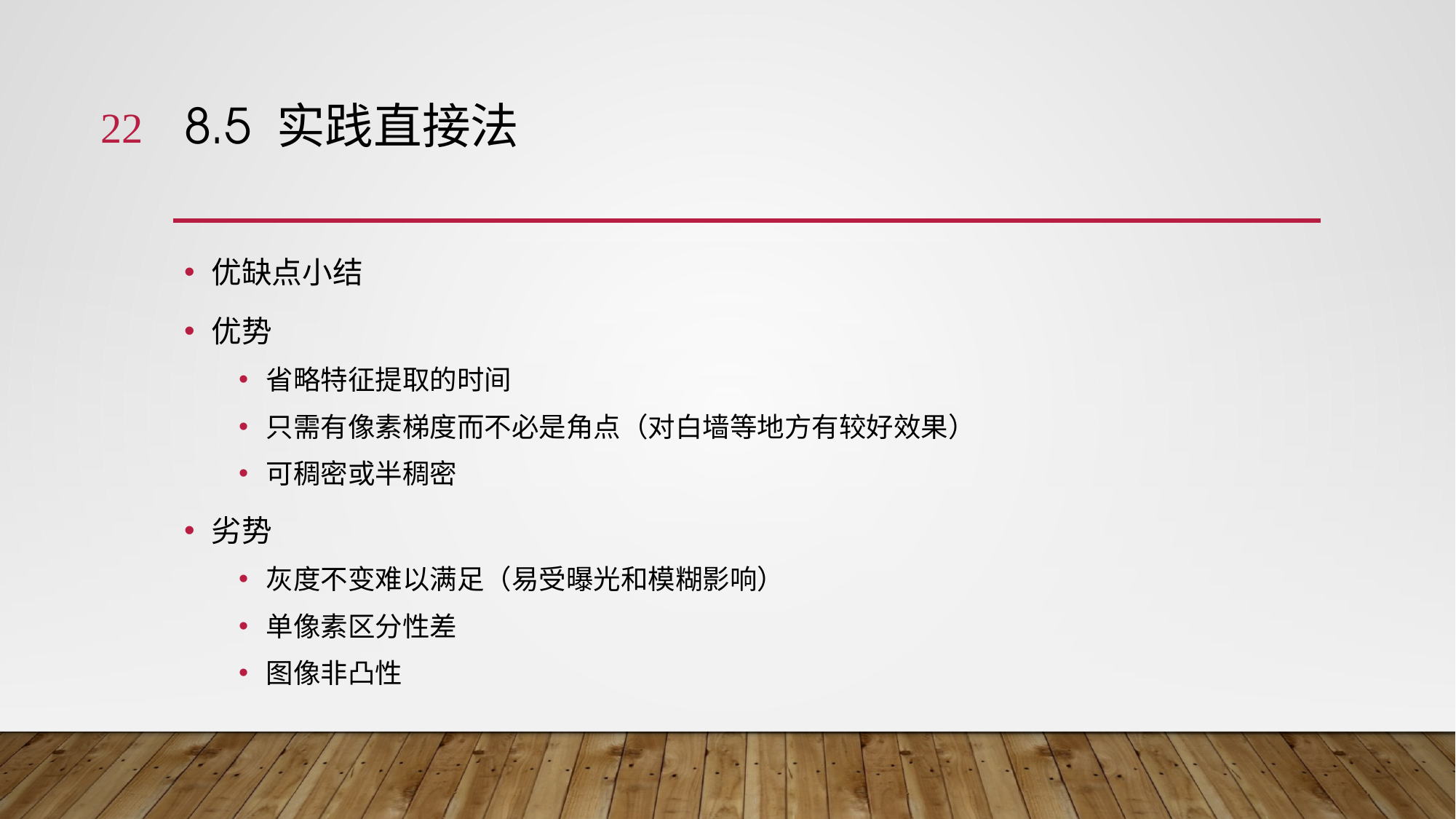

22
# 8.5 实践直接法
优缺点小结
优势
省略特征提取的时间
只需有像素梯度而不必是角点（对白墙等地方有较好效果）
可稠密或半稠密
劣势
灰度不变难以满足（易受曝光和模糊影响）
单像素区分性差
图像非凸性